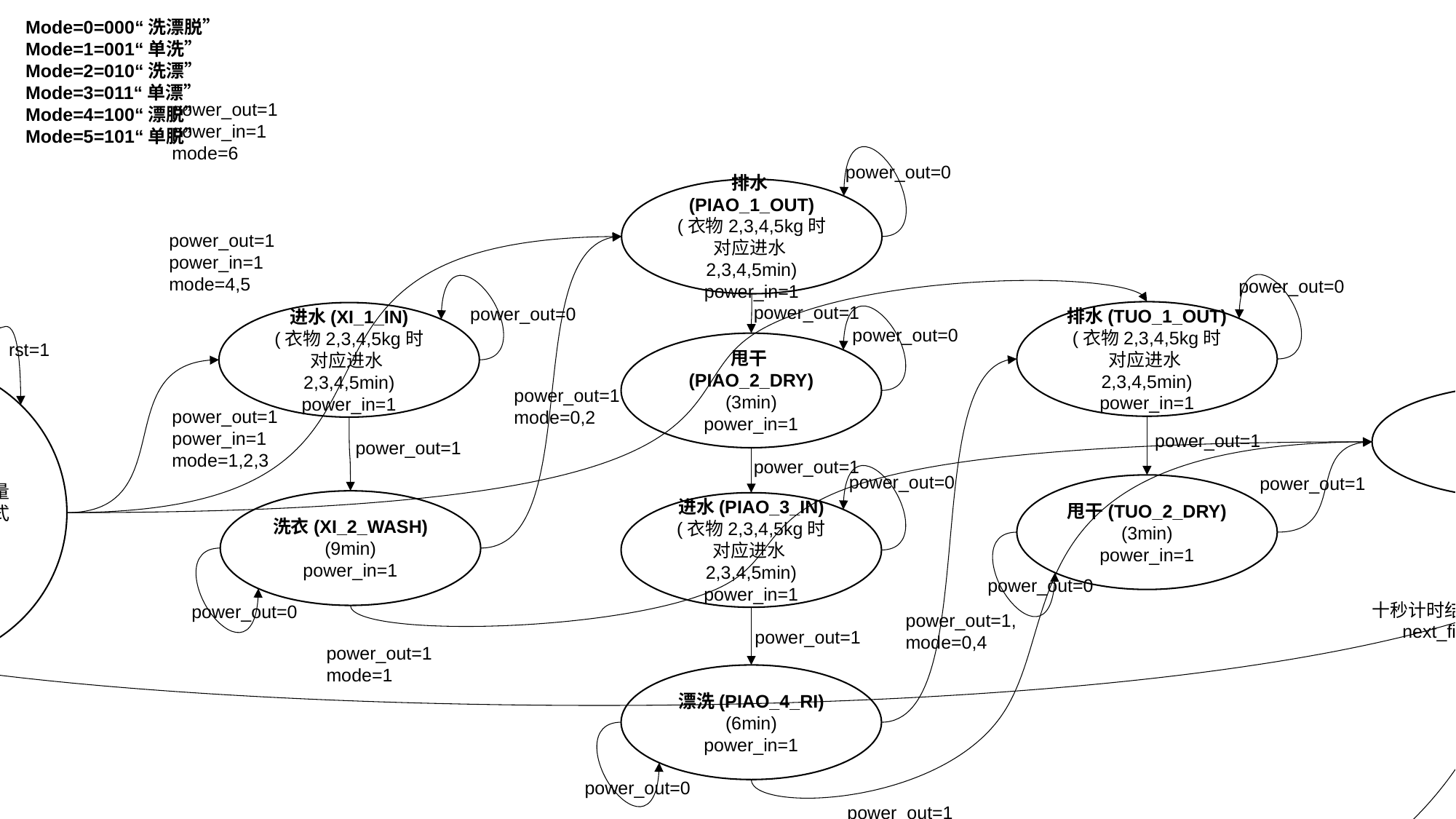

（b）洗涤程序
进水---洗衣，共12分钟；正在进行洗涤时，洗涤灯闪烁，正在进水时，进水灯亮；
（c）漂洗程序
排水---甩干---进水---漂洗，共15分钟，正在进行漂洗时，漂洗灯闪烁，正在进水时，进水灯亮，正在进行排水和脱水/甩干时，对应指示灯亮；
（d）脱水程序
排水---甩干，共6分钟。正在进行排水时，排水灯闪烁，正在进行脱水/甩干时，脱水灯亮；
进水为3分钟（为了方便描述假定衣物重量为3kg）；洗衣9分钟； 排水3分钟；脱水/甩干3分钟，漂洗6分钟；

Mode=0=000“洗漂脱”
Mode=1=001“单洗”
Mode=2=010“洗漂”
Mode=3=011“单漂”
Mode=4=100“漂脱”
Mode=5=101“单脱”
power_out=1
power_in=1
mode=6
power_out=0
排水(PIAO_1_OUT)
(衣物2,3,4,5kg时对应进水2,3,4,5min)
power_in=1
power_out=1
power_in=1
mode=4,5
power_out=0
power_out=1
power_out=0
排水(TUO_1_OUT)
(衣物2,3,4,5kg时对应进水2,3,4,5min)
power_in=1
进水(XI_1_IN)
(衣物2,3,4,5kg时对应进水2,3,4,5min)
power_in=1
power_out=0
power_out=0
rst=1
甩干(PIAO_2_DRY)
(3min)
power_in=1
开始(START)
可自增修改4种衣物重量
可自增修改6种运行模式
If(power_out=0)
power_in=1
power_out=1
mode=0,2
结束(FINISH)
蜂鸣 10s计时
power_in=0
power_out=1
power_in=1
mode=1,2,3
power_out=1
power_out=1
power_out=1
power_out=0
power_out=1
甩干(TUO_2_DRY)
(3min)
power_in=1
洗衣(XI_2_WASH)
(9min)
power_in=1
进水(PIAO_3_IN)
(衣物2,3,4,5kg时对应进水2,3,4,5min)
power_in=1
power_out=0
十秒计时结束脉冲
next_fin=1
power_out=0
power_out=1,
mode=0,4
power_out=1
power_out=1
mode=1
漂洗(PIAO_4_RI)
(6min)
power_in=1
按下暂停按钮
pause_con=1
power_out=0
power_out=1
mode=2,3
关机(SHUT DOWN)
power_in=0